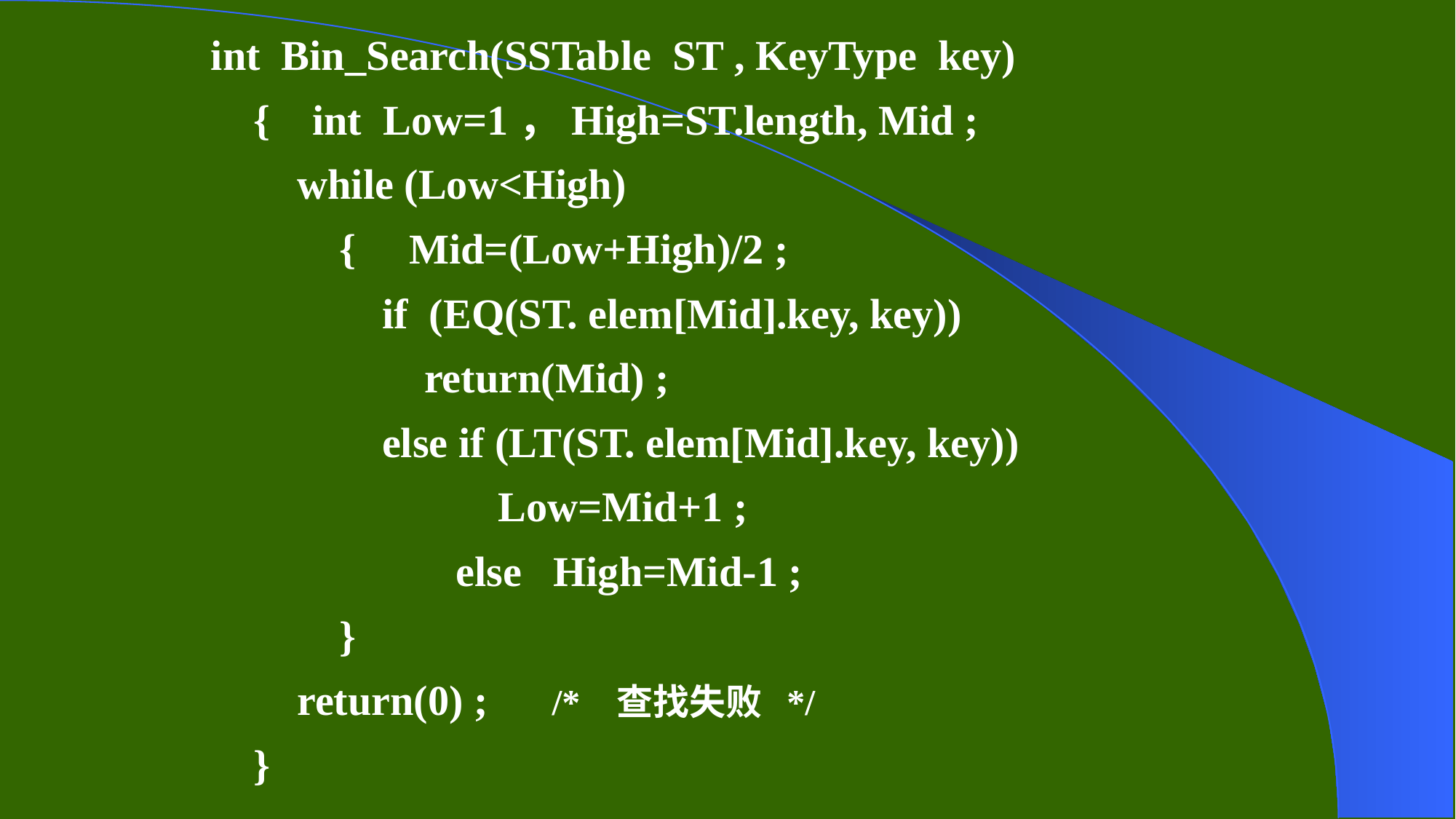

int  Bin_Search(SSTable  ST , KeyType  key)
{    int  Low=1，High=ST.length, Mid ;
while (Low<High)
{     Mid=(Low+High)/2 ;
if  (EQ(ST. elem[Mid].key, key))
    return(Mid) ;
else if (LT(ST. elem[Mid].key, key))
           Low=Mid+1 ;
       else   High=Mid-1 ;
}
return(0) ;      /*   查找失败  */
}